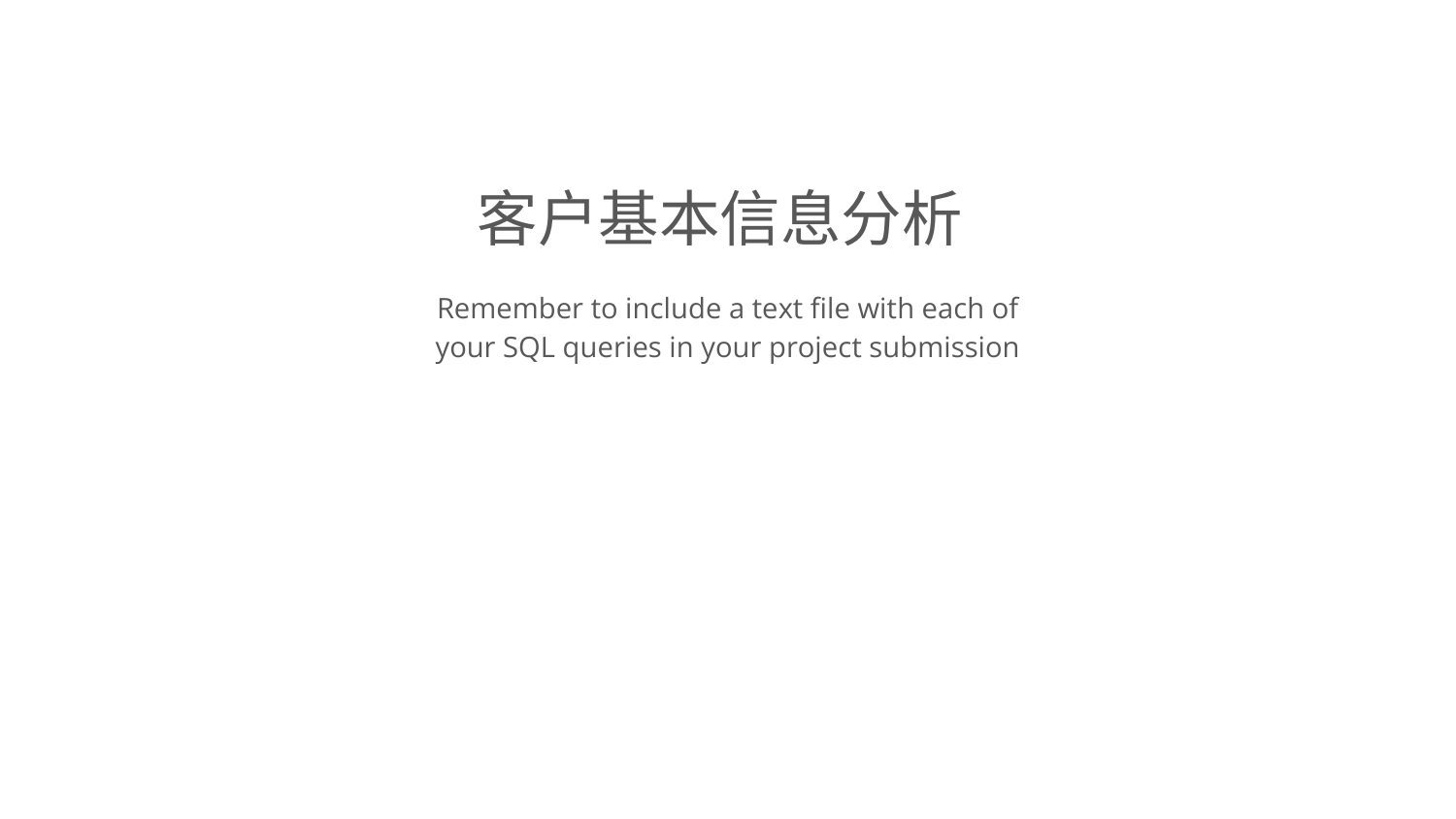

客户基本信息分析
Remember to include a text file with each of your SQL queries in your project submission